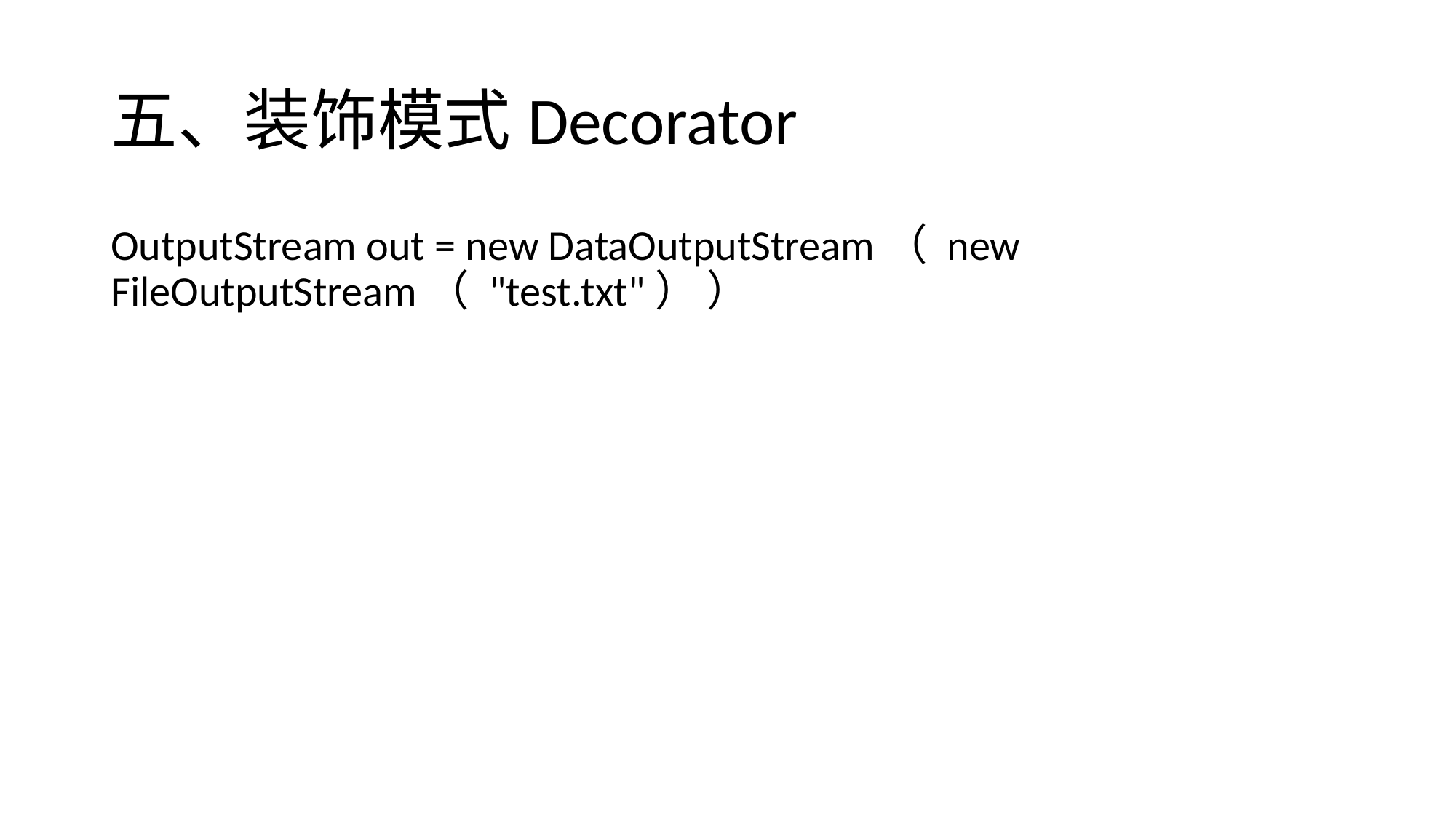

# 五、装饰模式Decorator
OutputStream out = new DataOutputStream（ new FileOutputStream（ "test.txt"） ）